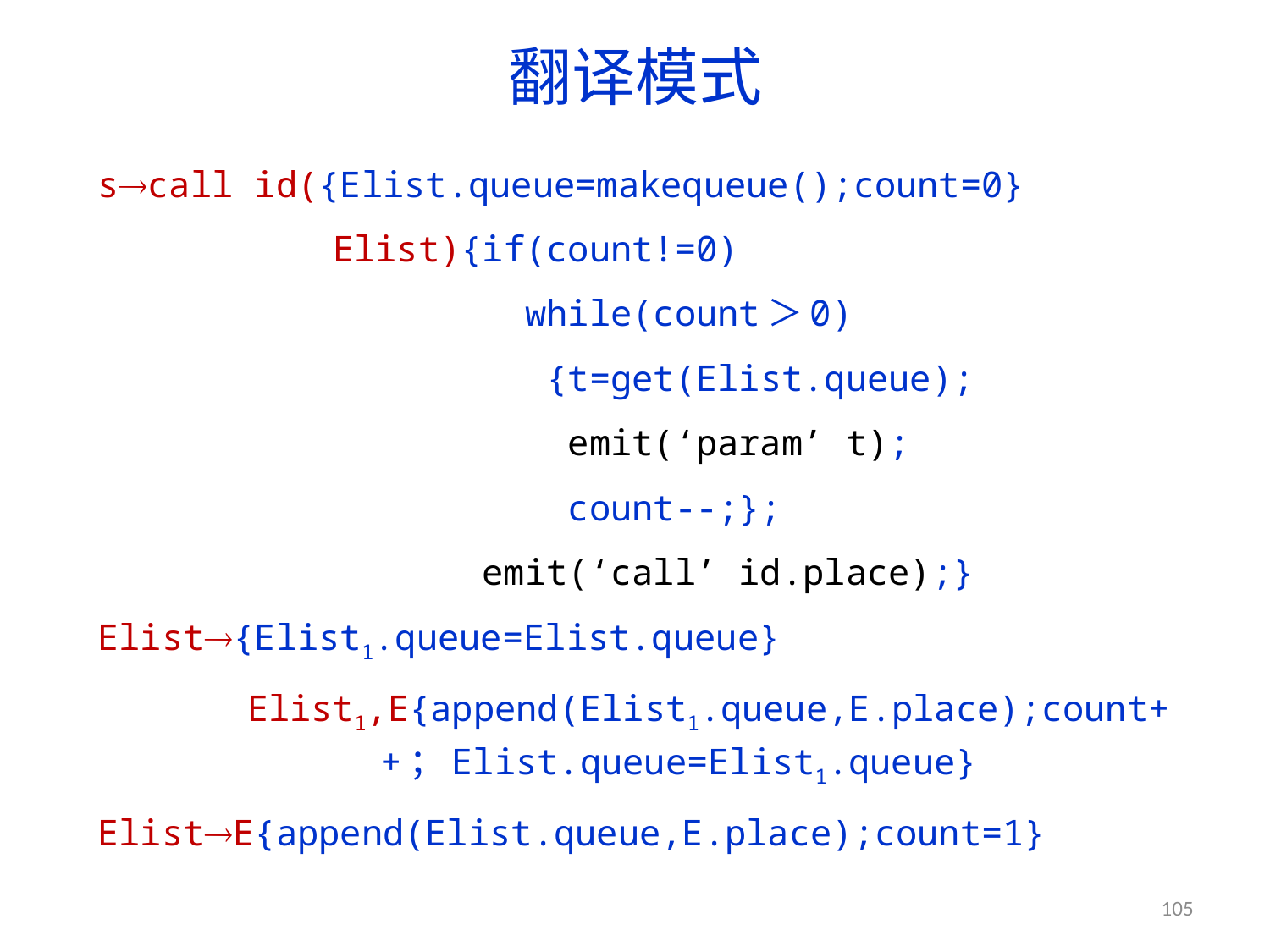

# 翻译模式
s→call id({Elist.queue=makequeue();count=0}
           Elist){if(count!=0)
                    while(count＞0)
                     {t=get(Elist.queue);
                      emit(‘param’ t);
                      count--;};
                  emit(‘call’ id.place);}
Elist→{Elist1.queue=Elist.queue}
       Elist1,E{append(Elist1.queue,E.place);count++；Elist.queue=Elist1.queue}
Elist→E{append(Elist.queue,E.place);count=1}
105